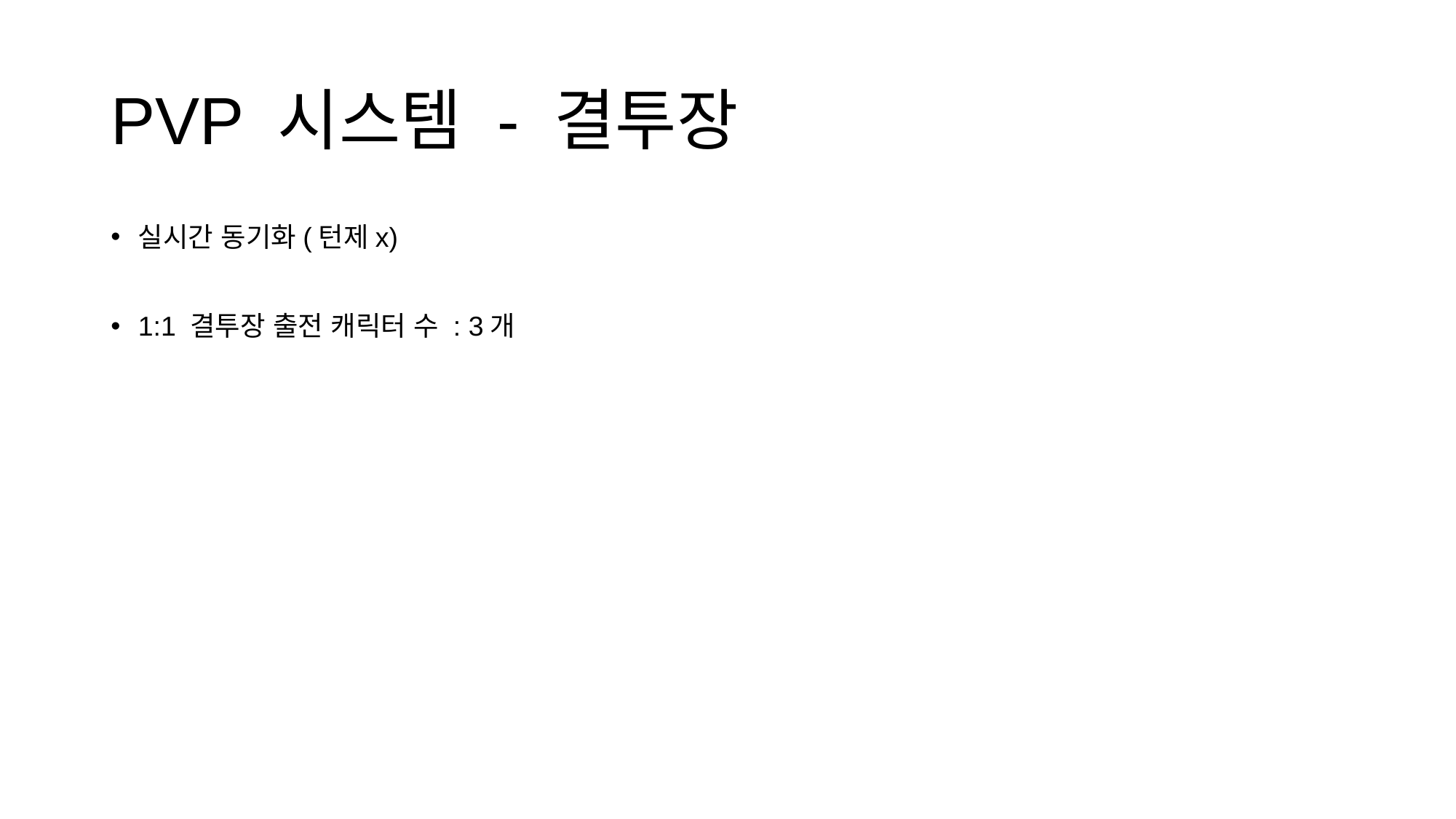

# PVP 시스템 - 결투장
실시간 동기화(턴제x)

1:1 결투장 출전 캐릭터 수 : 3개